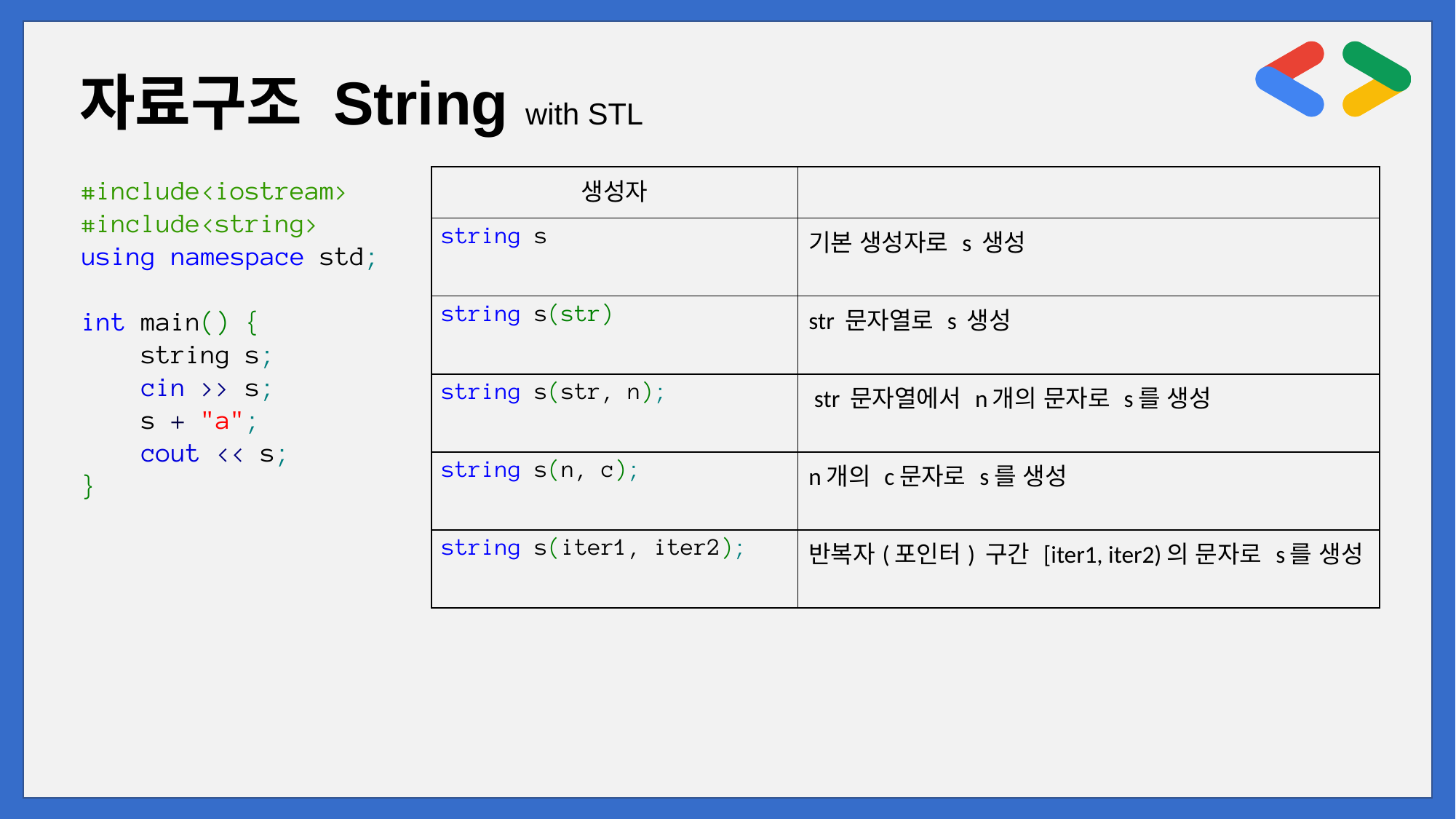

자료구조 String with STL
#include<iostream>
#include<string>
using namespace std;

int main() {
    string s;
    cin >> s;
    s + "a";
    cout << s;
}
| 생성자 |  |
| --- | --- |
| string s | 기본 생성자로 s 생성 |
| string s(str) | str 문자열로 s 생성 |
| string s(str, n); | str 문자열에서 n개의 문자로 s를 생성 |
| string s(n, c); | n개의 c문자로 s를 생성 |
| string s(iter1, iter2); | 반복자(포인터) 구간 [iter1, iter2)의 문자로 s를 생성 |